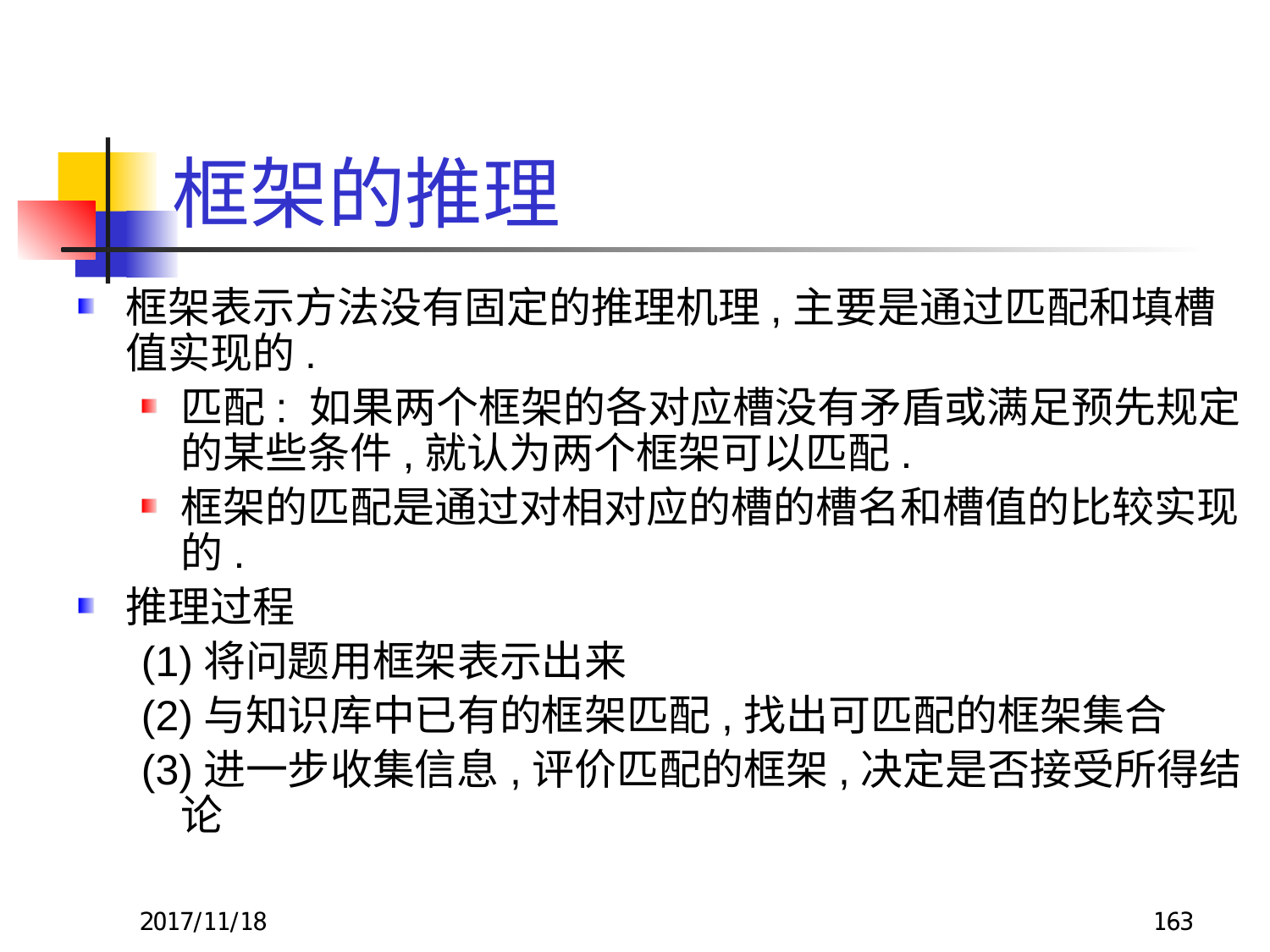

# 框架的推理
框架表示方法没有固定的推理机理,主要是通过匹配和填槽值实现的.
匹配: 如果两个框架的各对应槽没有矛盾或满足预先规定的某些条件,就认为两个框架可以匹配.
框架的匹配是通过对相对应的槽的槽名和槽值的比较实现的.
推理过程
(1)将问题用框架表示出来
(2)与知识库中已有的框架匹配,找出可匹配的框架集合
(3)进一步收集信息,评价匹配的框架,决定是否接受所得结论
2017/11/18
163